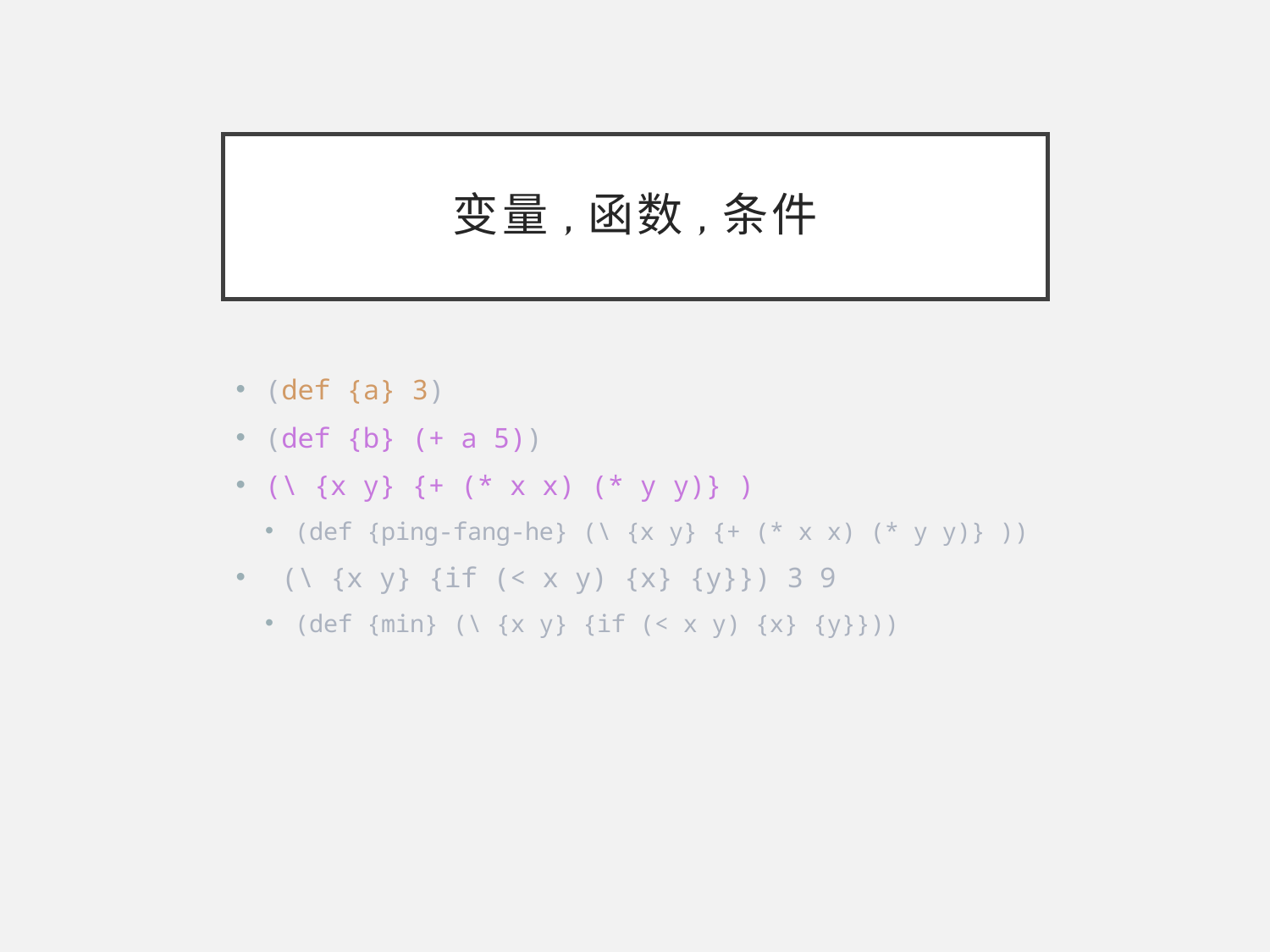

# 变量,函数,条件
(def {a} 3)
(def {b} (+ a 5))
(\ {x y} {+ (* x x) (* y y)} )
(def {ping-fang-he} (\ {x y} {+ (* x x) (* y y)} ))
 (\ {x y} {if (< x y) {x} {y}}) 3 9
(def {min} (\ {x y} {if (< x y) {x} {y}}))